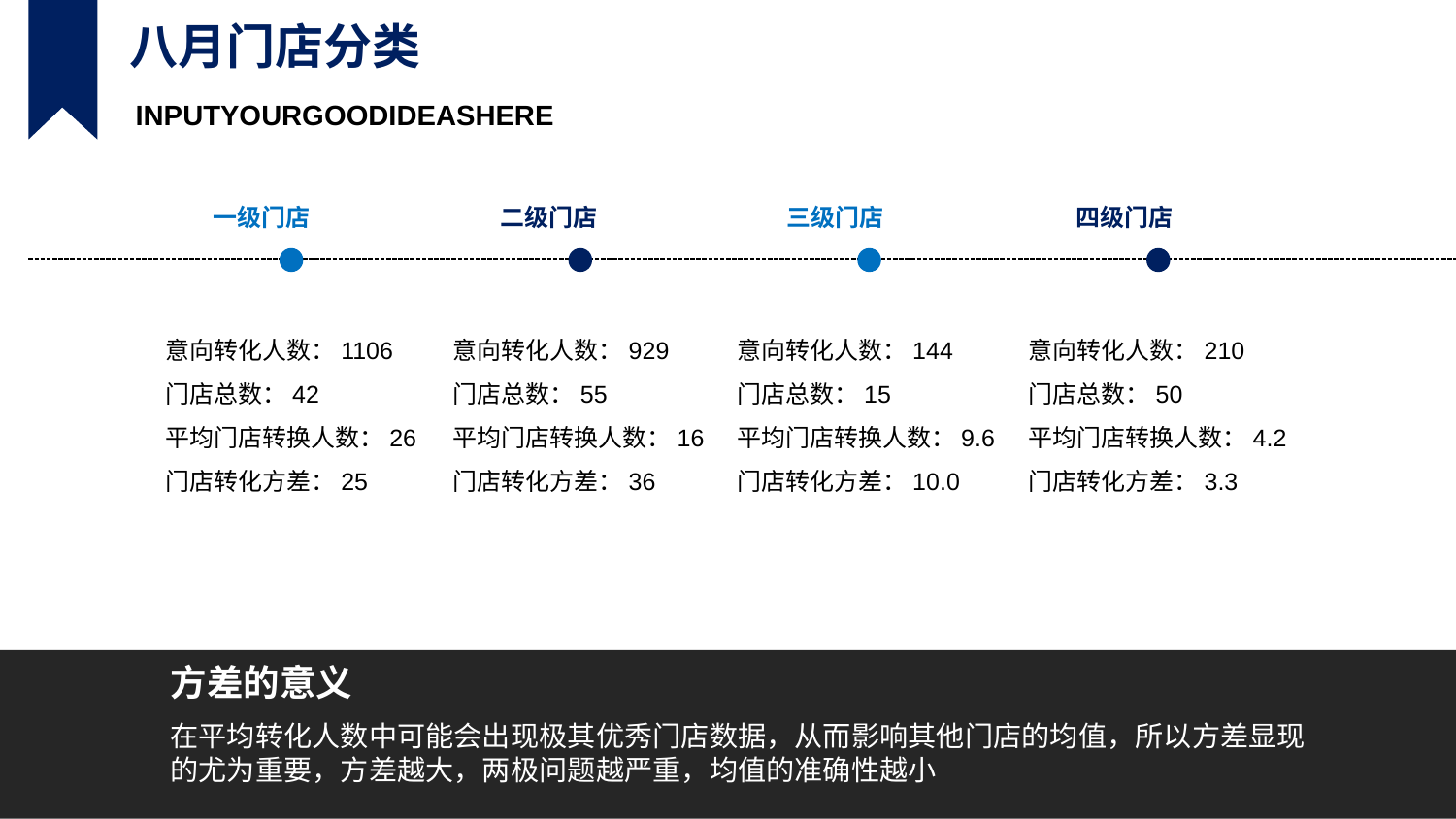

八月门店分类
INPUTYOURGOODIDEASHERE
一级门店
二级门店
三级门店
四级门店

意向转化人数：1106
门店总数：42
平均门店转换人数：26
门店转化方差：25
意向转化人数：929
门店总数：55
平均门店转换人数：16
门店转化方差：36
意向转化人数：144
门店总数：15
平均门店转换人数：9.6
门店转化方差：10.0
意向转化人数：210
门店总数：50
平均门店转换人数：4.2
门店转化方差：3.3

方差的意义
在平均转化人数中可能会出现极其优秀门店数据，从而影响其他门店的均值，所以方差显现
的尤为重要，方差越大，两极问题越严重，均值的准确性越小